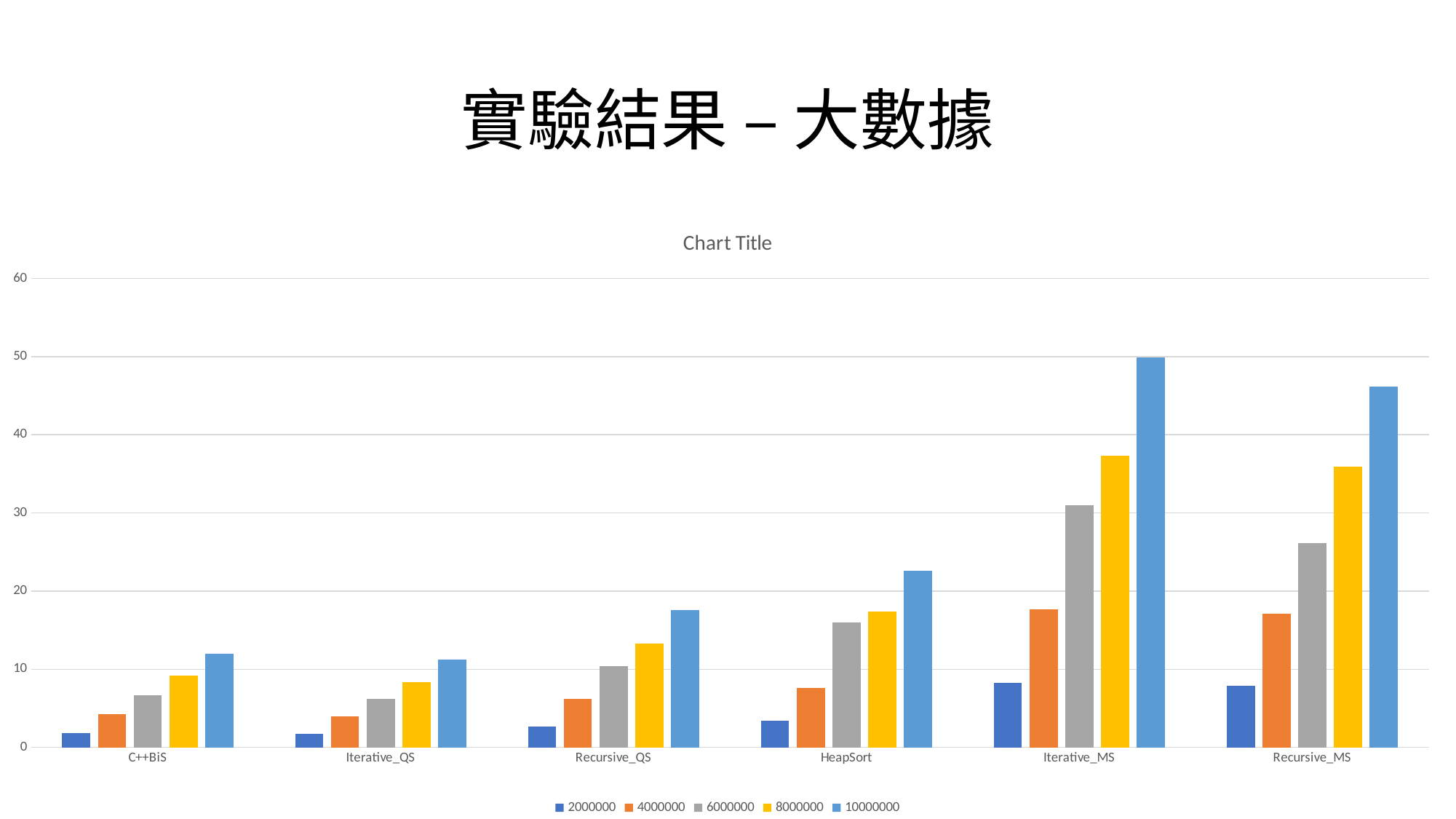

# 實驗結果 – 大數據

### Chart:

| Category | 2000000 | 4000000 | 6000000 | 8000000 | 10000000 |
|---|---|---|---|---|---|
| C++BiS | 1.873 | 4.234 | 6.658 | 9.172 | 11.96 |
| Iterative_QS | 1.719 | 3.986 | 6.223 | 8.38 | 11.197 |
| Recursive_QS | 2.703 | 6.178 | 10.417 | 13.307 | 17.583 |
| HeapSort | 3.378 | 7.648 | 15.981 | 17.379 | 22.621 |
| Iterative_MS | 8.277 | 17.629 | 30.952 | 37.316 | 49.93 |
| Recursive_MS | 7.88 | 17.079 | 26.136 | 35.908 | 46.155 |